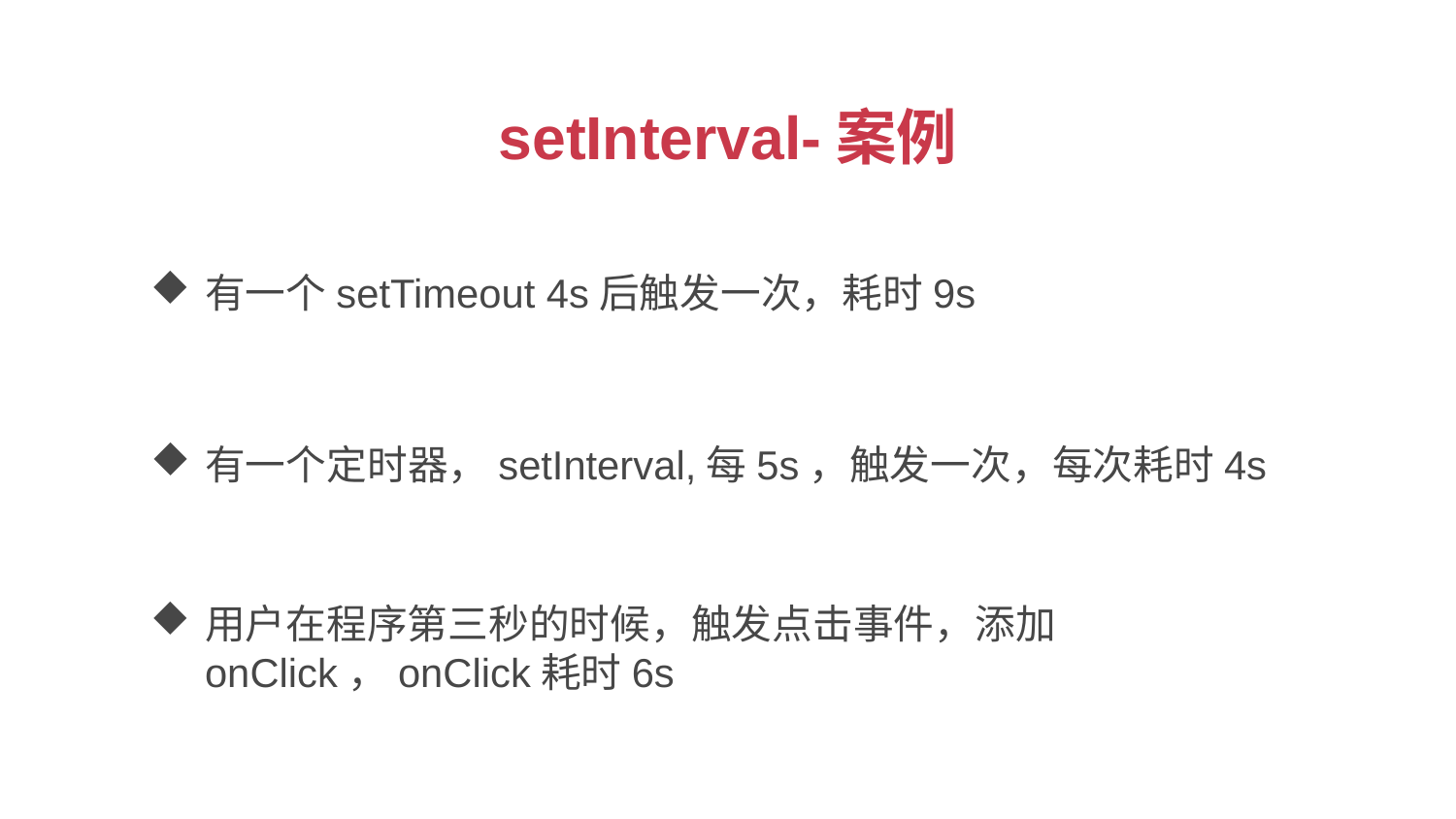

setInterval-案例
有一个setTimeout 4s后触发一次，耗时9s
有一个定时器，setInterval,每5s，触发一次，每次耗时4s
用户在程序第三秒的时候，触发点击事件，添加onClick，onClick耗时6s